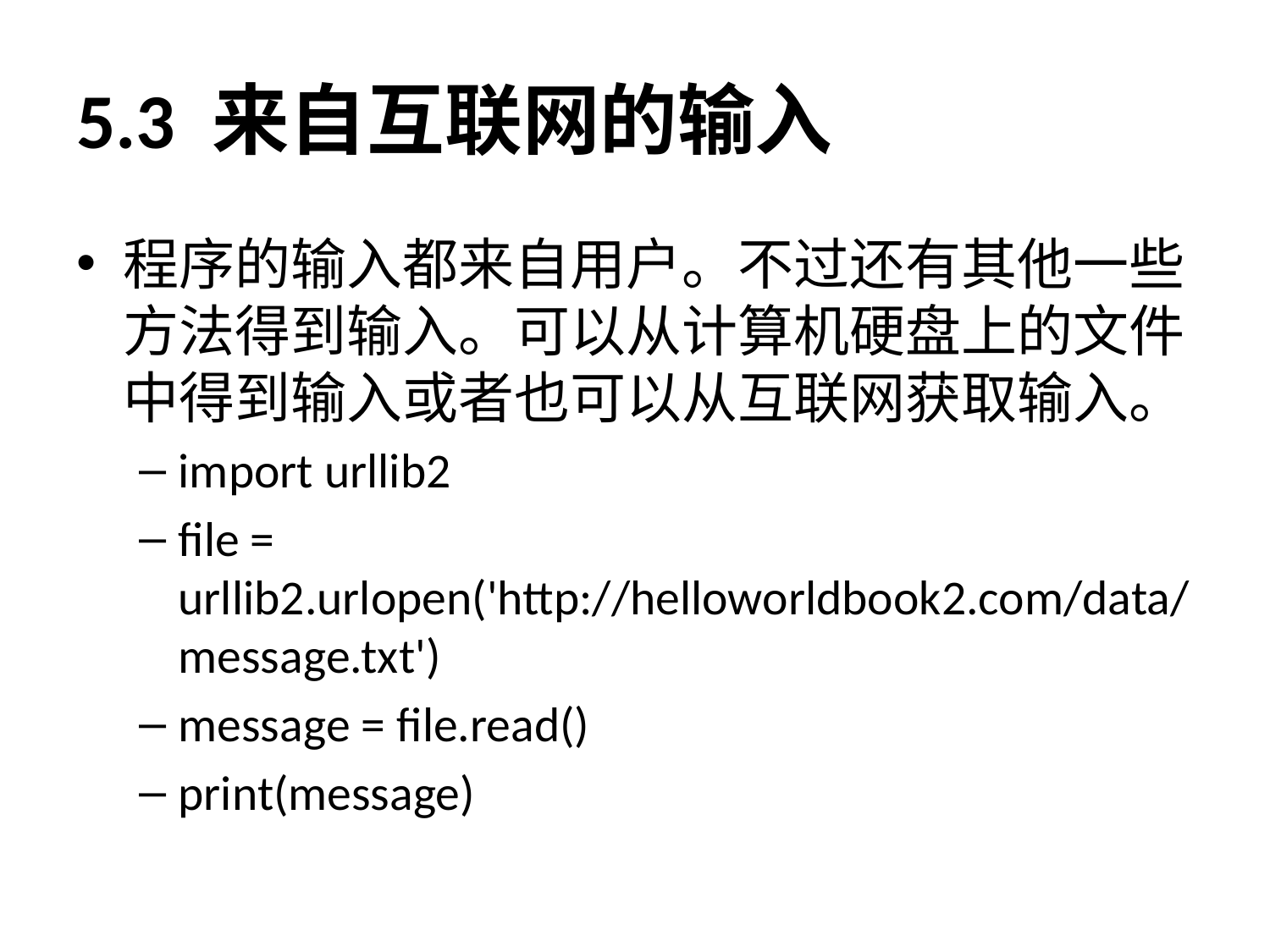

# 5.3 来自互联网的输入
程序的输入都来自用户。不过还有其他一些方法得到输入。可以从计算机硬盘上的文件中得到输入或者也可以从互联网获取输入。
import urllib2
file = urllib2.urlopen('http://helloworldbook2.com/data/message.txt')
message = file.read()
print(message)